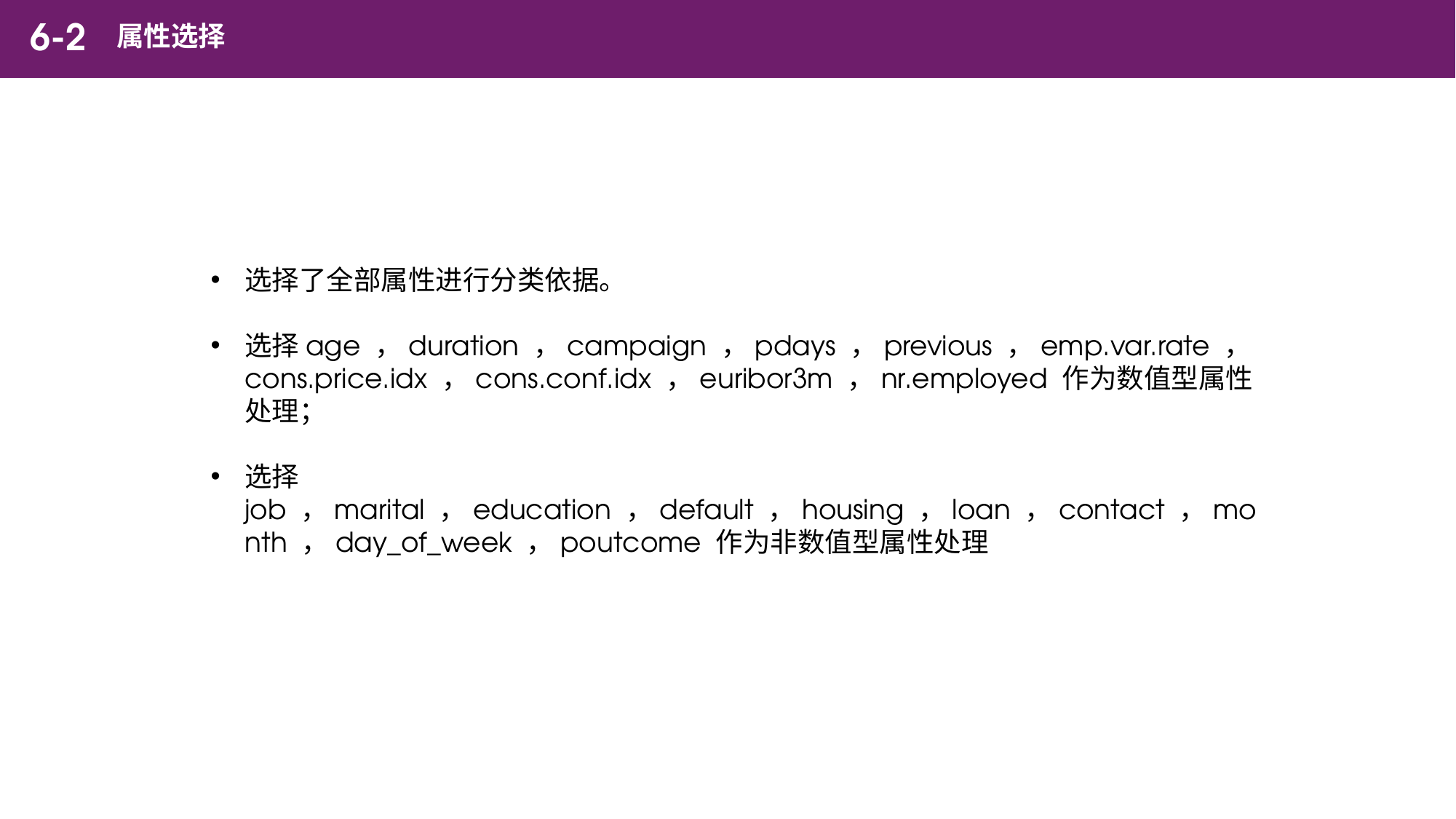

6-2
属性选择

选择了全部属性进行分类依据。

选择age ，duration ，campaign ，pdays ，previous ，emp.var.rate ，cons.price.idx ，cons.conf.idx ，euribor3m ，nr.employed 作为数值型属性处理；

选择job ，marital ，education ，default ，housing ，loan ，contact ，month ，day_of_week ，poutcome 作为非数值型属性处理